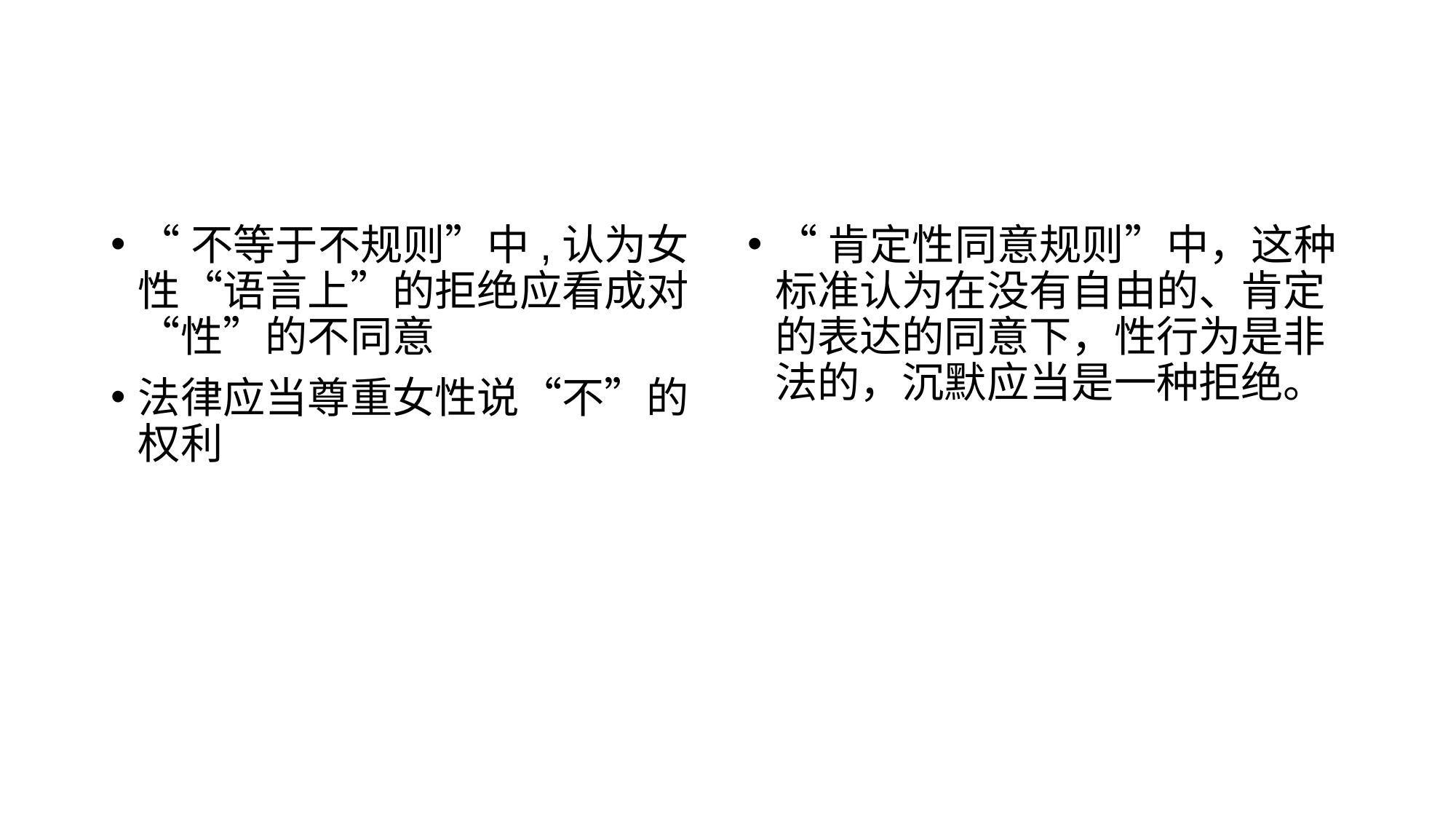

#
“不等于不规则”中,认为女性“语言上”的拒绝应看成对“性”的不同意
法律应当尊重女性说“不”的权利
“肯定性同意规则”中，这种标准认为在没有自由的、肯定的表达的同意下，性行为是非法的，沉默应当是一种拒绝。